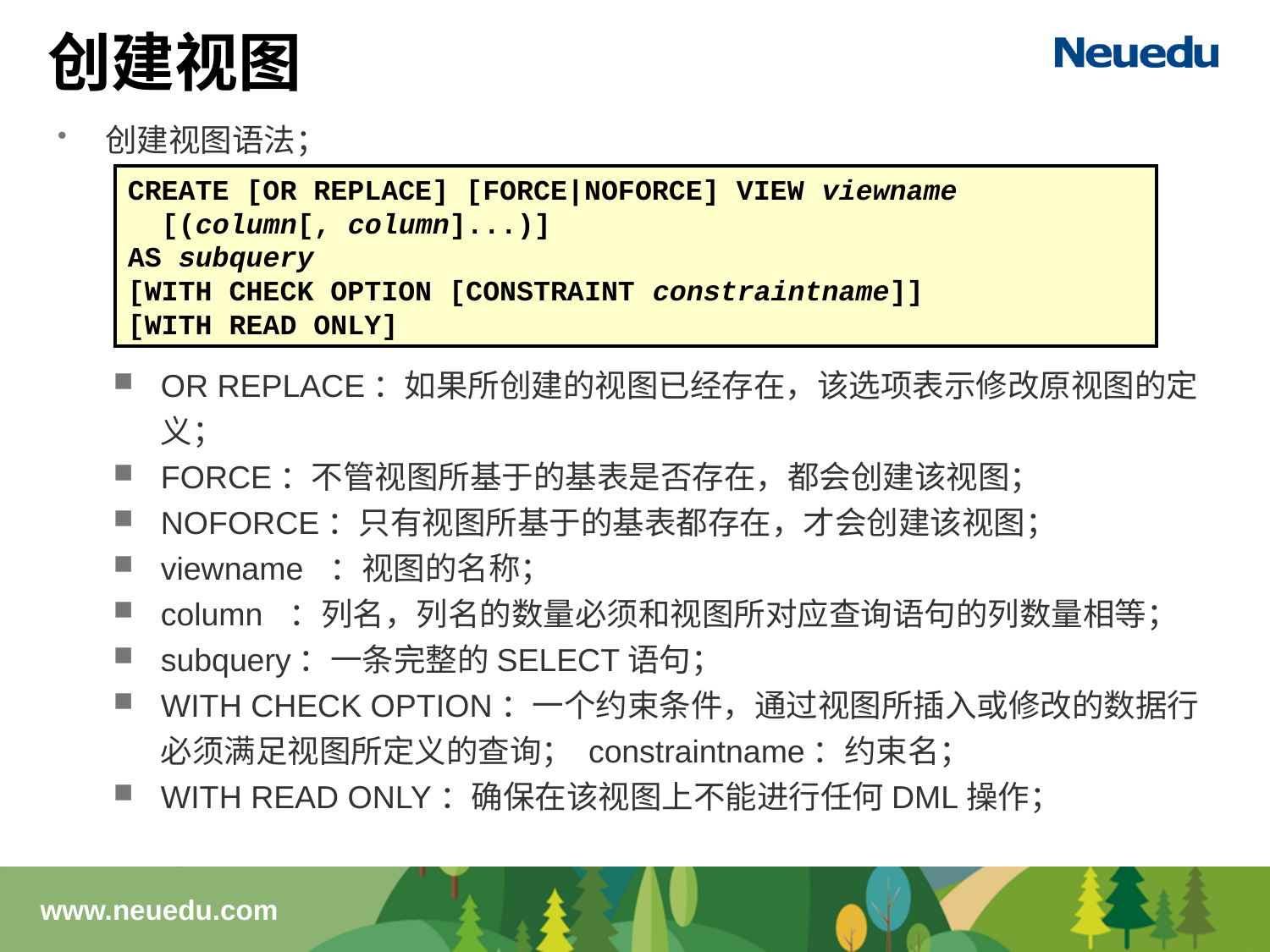

# 创建视图
创建视图语法；

OR REPLACE：如果所创建的视图已经存在，该选项表示修改原视图的定义；
FORCE：不管视图所基于的基表是否存在，都会创建该视图；
NOFORCE：只有视图所基于的基表都存在，才会创建该视图；
viewname ：视图的名称；
column ：列名，列名的数量必须和视图所对应查询语句的列数量相等；
subquery：一条完整的SELECT语句；
WITH CHECK OPTION：一个约束条件，通过视图所插入或修改的数据行必须满足视图所定义的查询； constraintname：约束名；
WITH READ ONLY：确保在该视图上不能进行任何DML操作；

CREATE [OR REPLACE] [FORCE|NOFORCE] VIEW viewname
  [(column[, column]...)]
AS subquery
[WITH CHECK OPTION [CONSTRAINT constraintname]]
[WITH READ ONLY]